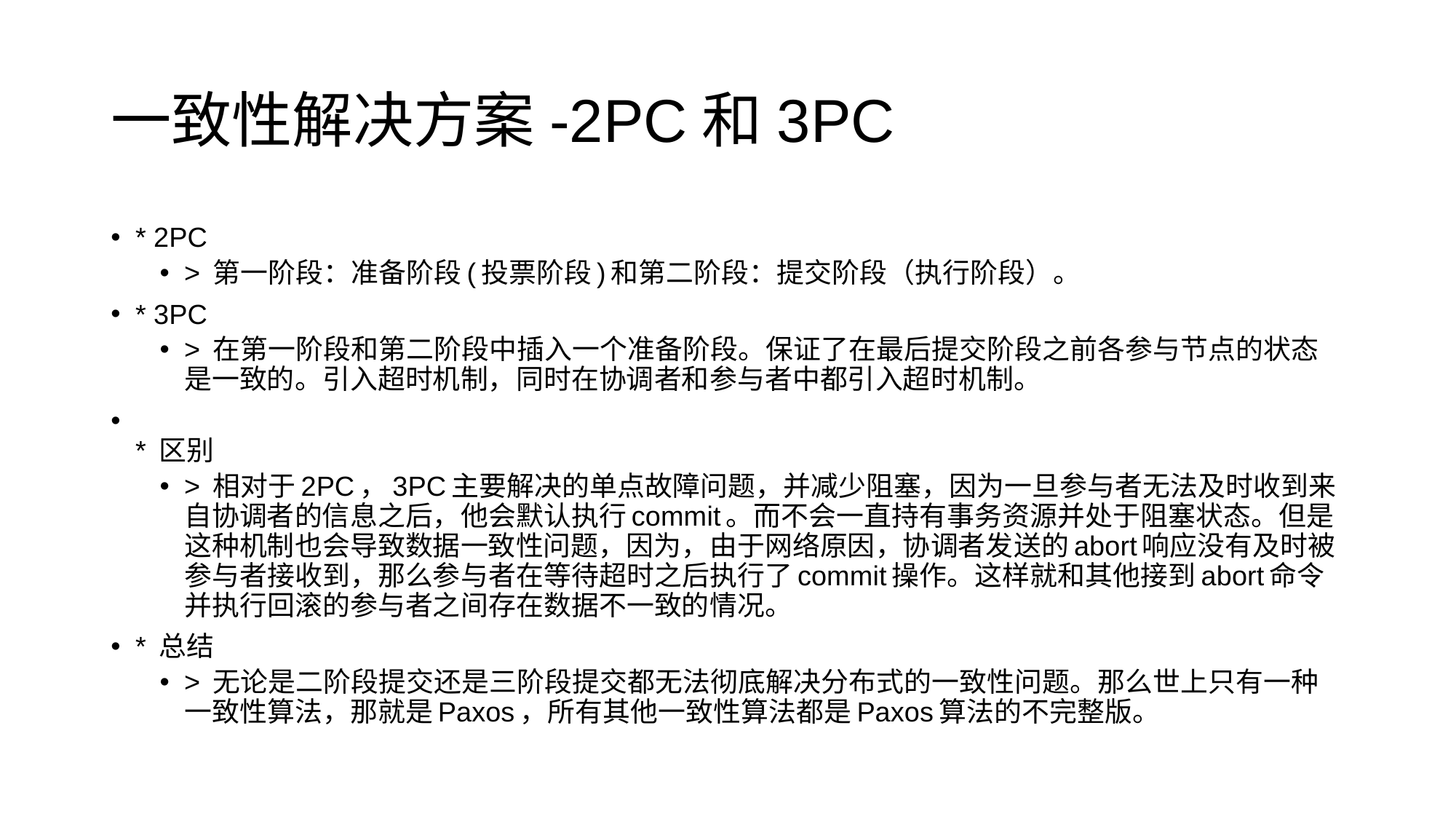

# 一致性解决方案-2PC和3PC
* 2PC
> 第一阶段：准备阶段(投票阶段)和第二阶段：提交阶段（执行阶段）。
* 3PC
> 在第一阶段和第二阶段中插入一个准备阶段。保证了在最后提交阶段之前各参与节点的状态是一致的。引入超时机制，同时在协调者和参与者中都引入超时机制。
* 区别
> 相对于2PC，3PC主要解决的单点故障问题，并减少阻塞，因为一旦参与者无法及时收到来自协调者的信息之后，他会默认执行commit。而不会一直持有事务资源并处于阻塞状态。但是这种机制也会导致数据一致性问题，因为，由于网络原因，协调者发送的abort响应没有及时被参与者接收到，那么参与者在等待超时之后执行了commit操作。这样就和其他接到abort命令并执行回滚的参与者之间存在数据不一致的情况。
* 总结
> 无论是二阶段提交还是三阶段提交都无法彻底解决分布式的一致性问题。那么世上只有一种一致性算法，那就是Paxos，所有其他一致性算法都是Paxos算法的不完整版。